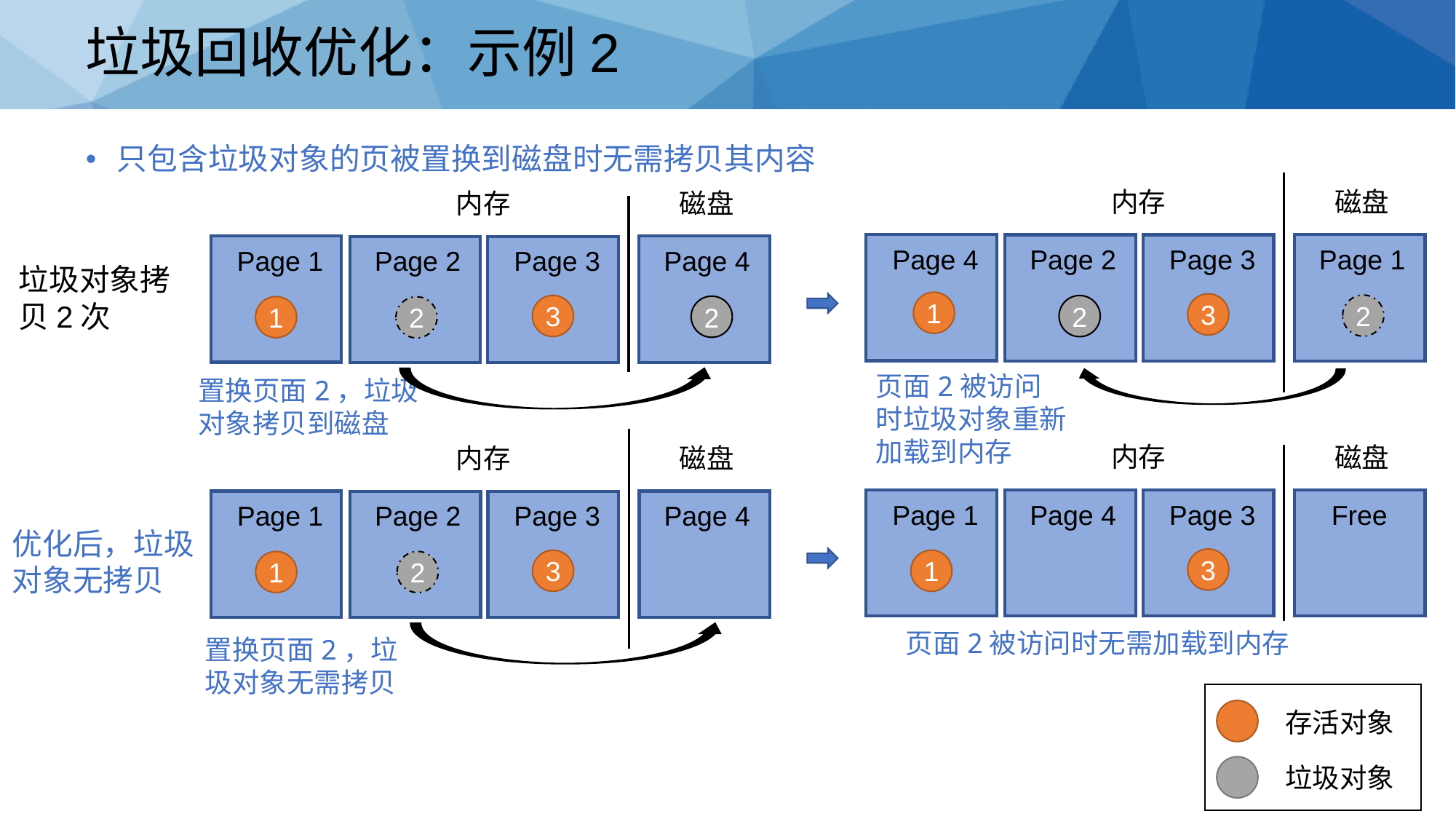

# 垃圾回收优化：示例2
只包含垃圾对象的页被置换到磁盘时无需拷贝其内容
内存
磁盘

Page 4

Page 3
Page 1
Page 2
3

内存
磁盘

Page 1
1

Page 3
Page 4
Page 2
3
2
垃圾对象拷贝2次
1

2
2
2
页面2被访问时垃圾对象重新加载到内存
置换页面2，垃圾对象拷贝到磁盘

内存
磁盘

Page 1
1

Page 3
Page 4
Page 2
3
内存
磁盘

Page 1
1

Page 3
Free
Page 4
3
优化后，垃圾对象无拷贝

2
页面2被访问时无需加载到内存

置换页面2，垃圾对象无需拷贝

存活对象

垃圾对象